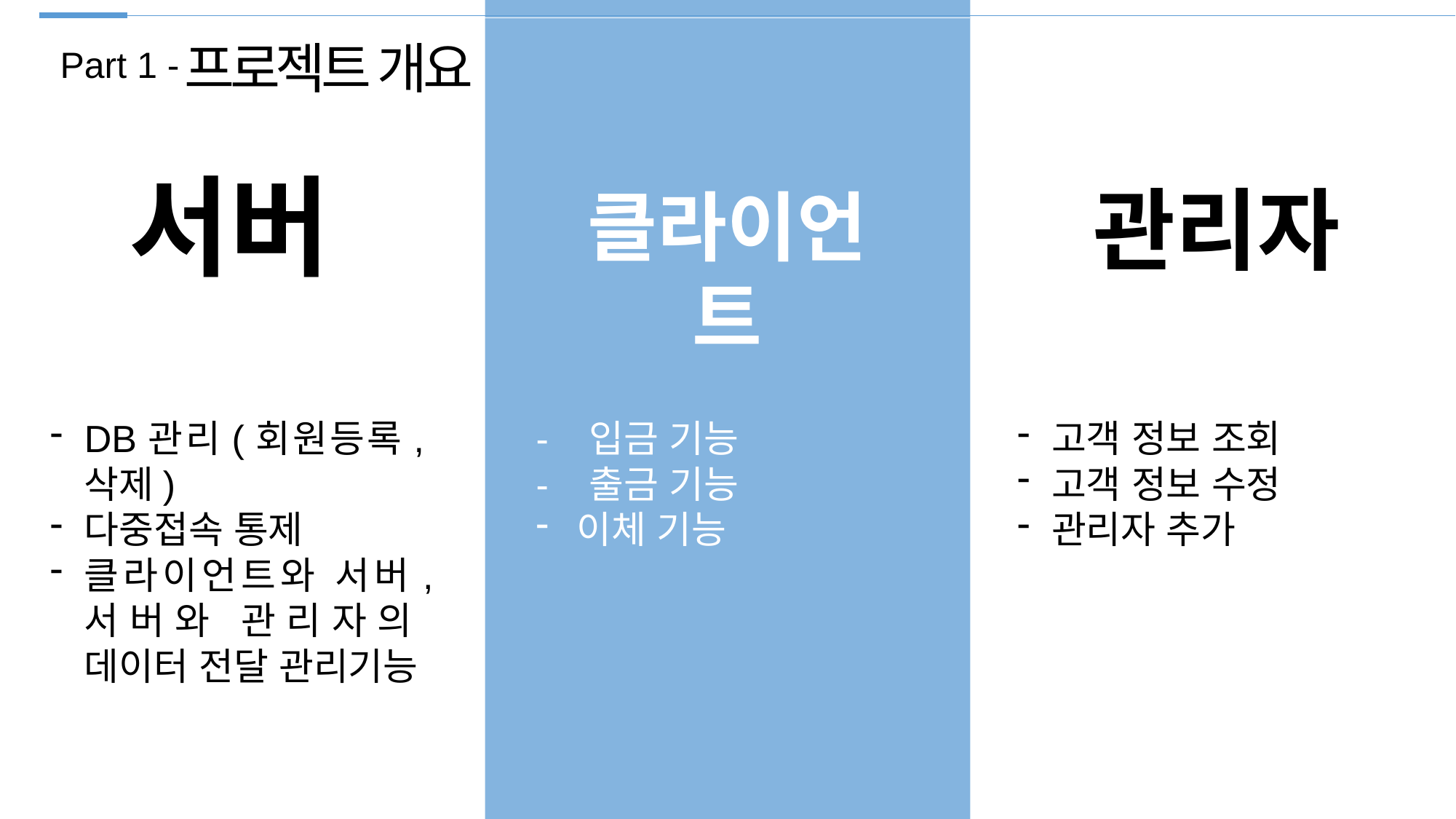

프로젝트 개요
Part 1 -
서버
관리자
클라이언트
DB관리(회원등록,삭제)
다중접속 통제
클라이언트와 서버, 서버와 관리자의  데이터 전달 관리기능
-   입금 기능
-   출금 기능
이체 기능
고객 정보 조회
고객 정보 수정
관리자 추가